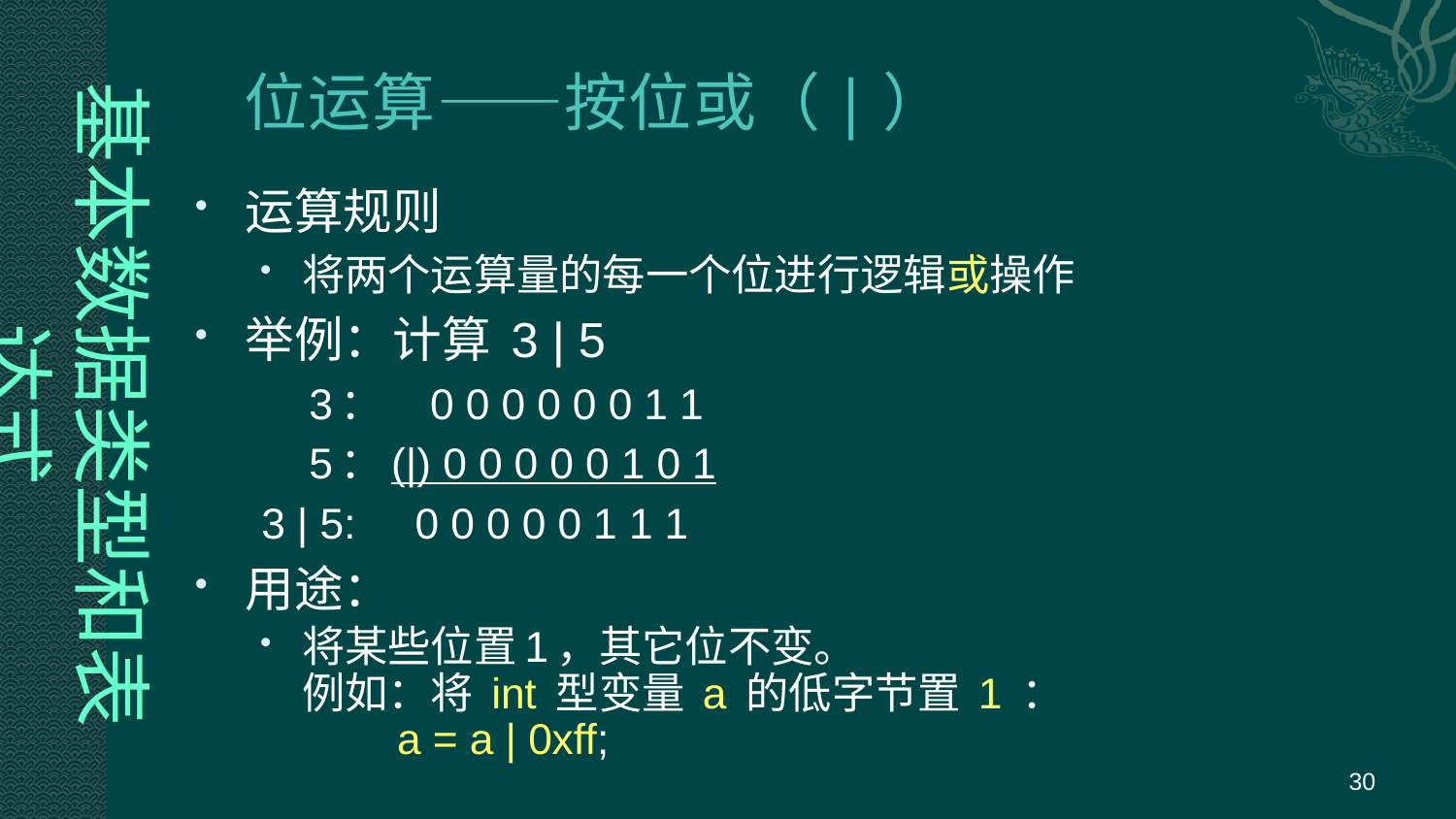

# 位运算——按位或（|）
基本数据类型和表达式
运算规则
将两个运算量的每一个位进行逻辑或操作
举例：计算 3 | 5
    3：    0 0 0 0 0 0 1 1
    5：(|) 0 0 0 0 0 1 0 1
3 | 5:     0 0 0 0 0 1 1 1
用途：
将某些位置1，其它位不变。
例如：将 int 型变量 a 的低字节置 1 ：
         a = a | 0xff;
30